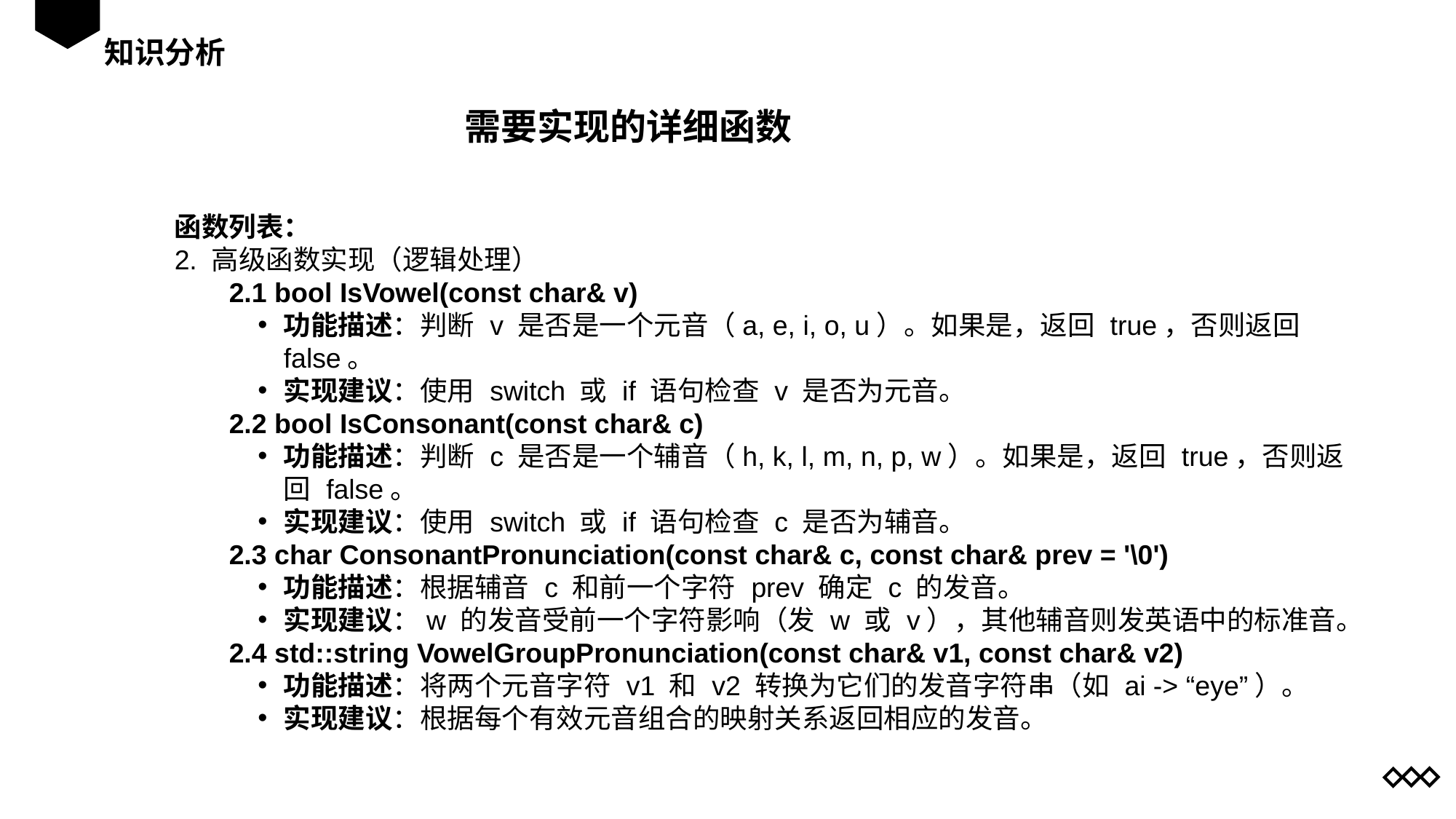

知识分析
需要实现的详细函数
函数列表：
2. 高级函数实现（逻辑处理）
2.1 bool IsVowel(const char& v)
功能描述：判断 v 是否是一个元音（a, e, i, o, u）。如果是，返回 true，否则返回 false。
实现建议：使用 switch 或 if 语句检查 v 是否为元音。
2.2 bool IsConsonant(const char& c)
功能描述：判断 c 是否是一个辅音（h, k, l, m, n, p, w）。如果是，返回 true，否则返回 false。
实现建议：使用 switch 或 if 语句检查 c 是否为辅音。
2.3 char ConsonantPronunciation(const char& c, const char& prev = '\0')
功能描述：根据辅音 c 和前一个字符 prev 确定 c 的发音。
实现建议：w 的发音受前一个字符影响（发 w 或 v），其他辅音则发英语中的标准音。
2.4 std::string VowelGroupPronunciation(const char& v1, const char& v2)
功能描述：将两个元音字符 v1 和 v2 转换为它们的发音字符串（如 ai -> “eye”）。
实现建议：根据每个有效元音组合的映射关系返回相应的发音。